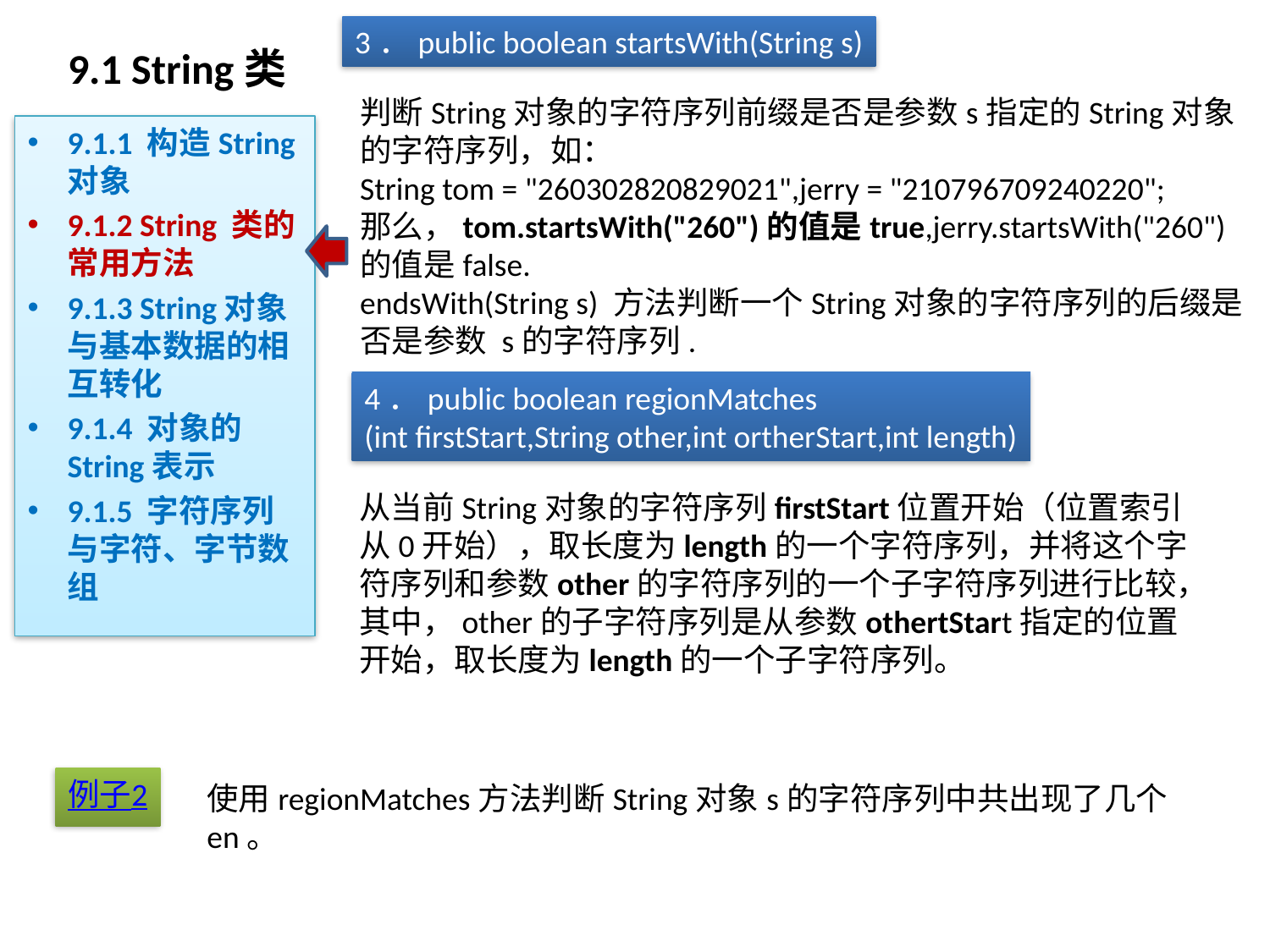

# 9.1 String类
3．public boolean startsWith(String s)
判断String对象的字符序列前缀是否是参数s指定的String对象的字符序列，如：
String tom = "260302820829021",jerry = "210796709240220";
那么，tom.startsWith("260")的值是true,jerry.startsWith("260")的值是false.
endsWith(String s) 方法判断一个String对象的字符序列的后缀是否是参数 s的字符序列.
9.1.1 构造String对象
9.1.2 String 类的常用方法
9.1.3 String对象与基本数据的相互转化
9.1.4 对象的String表示
9.1.5 字符序列与字符、字节数组

4．public boolean regionMatches
(int firstStart,String other,int ortherStart,int length)
从当前String对象的字符序列firstStart位置开始（位置索引从0开始），取长度为length的一个字符序列，并将这个字符序列和参数other的字符序列的一个子字符序列进行比较，其中，other的子字符序列是从参数othertStart指定的位置开始，取长度为length的一个子字符序列。
例子2
使用regionMatches方法判断String对象s的字符序列中共出现了几个en。